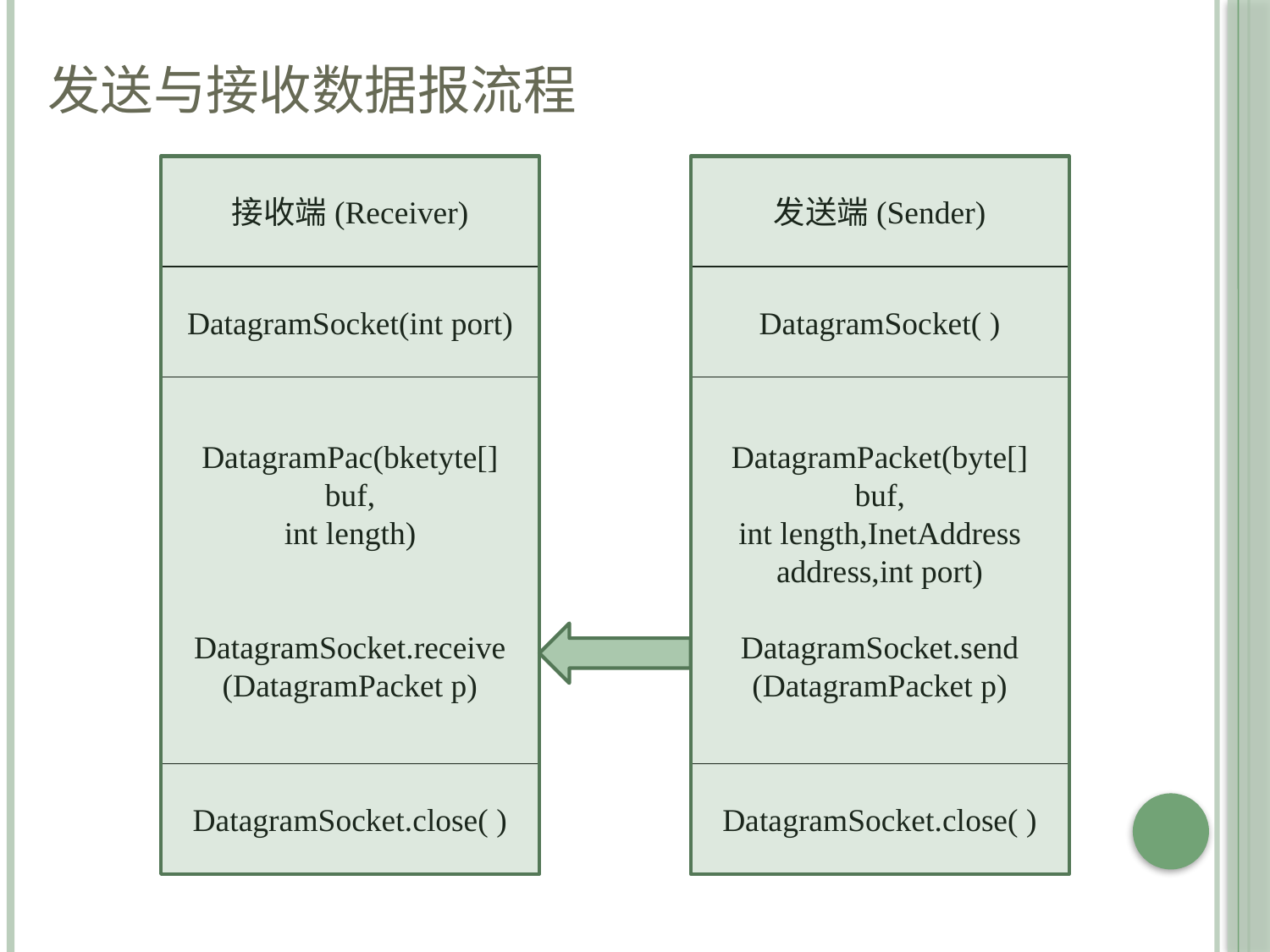

# 发送与接收数据报流程

接收端(Receiver)
发送端(Sender)
DatagramSocket(int port)
DatagramSocket( )
DatagramPac(bketyte[] buf,
int length)

DatagramSocket.receive
(DatagramPacket p)
DatagramPacket(byte[] buf,
int length,InetAddress address,int port)

DatagramSocket.send
(DatagramPacket p)

DatagramSocket.close( )
DatagramSocket.close( )

62